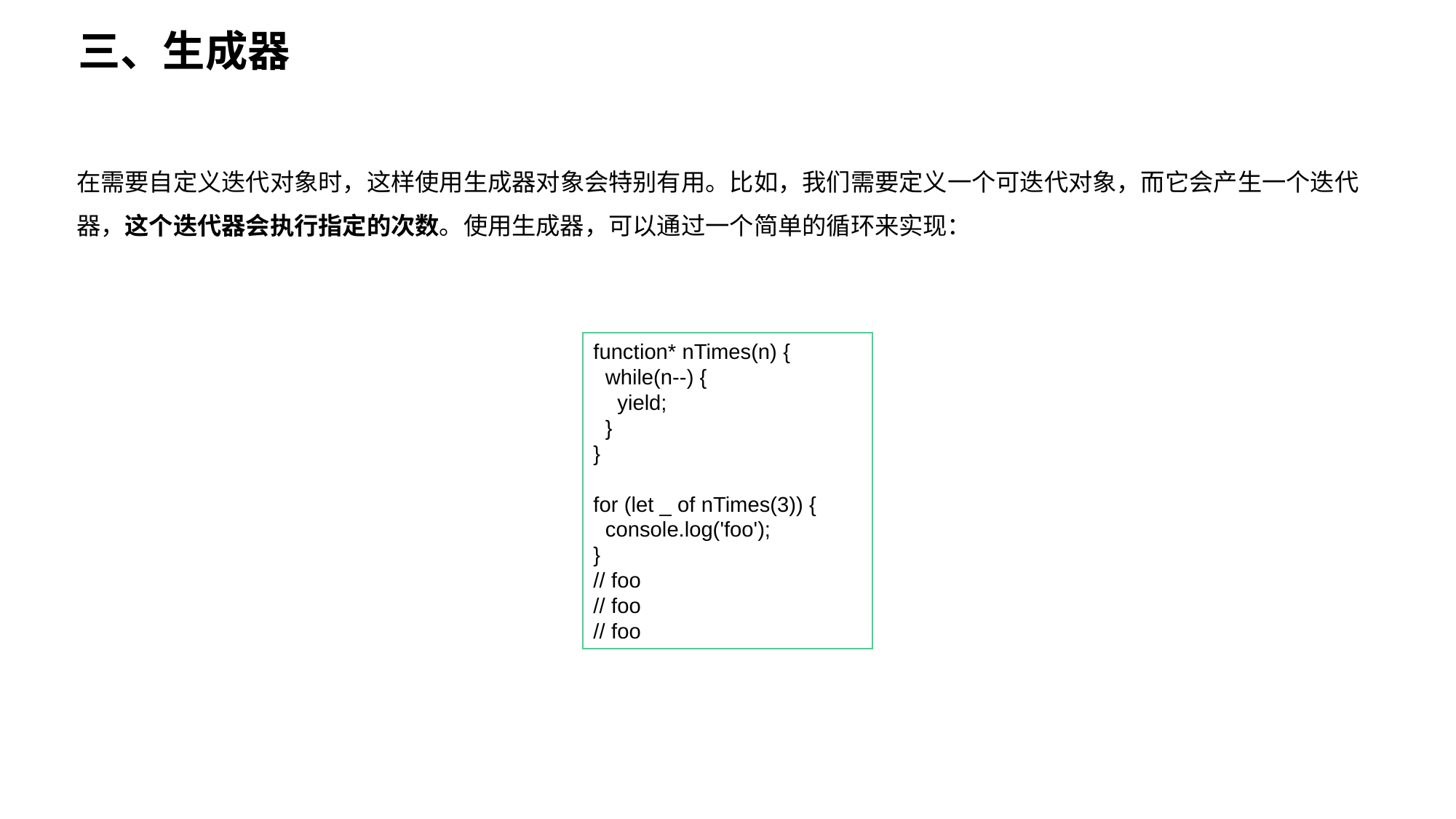

三、生成器
在需要自定义迭代对象时，这样使用生成器对象会特别有用。比如，我们需要定义一个可迭代对象，而它会产生一个迭代器，这个迭代器会执行指定的次数。使用生成器，可以通过一个简单的循环来实现：
function* nTimes(n) {
  while(n--) {
    yield;
  }
}

for (let _ of nTimes(3)) {
  console.log('foo');
}
// foo
// foo
// foo